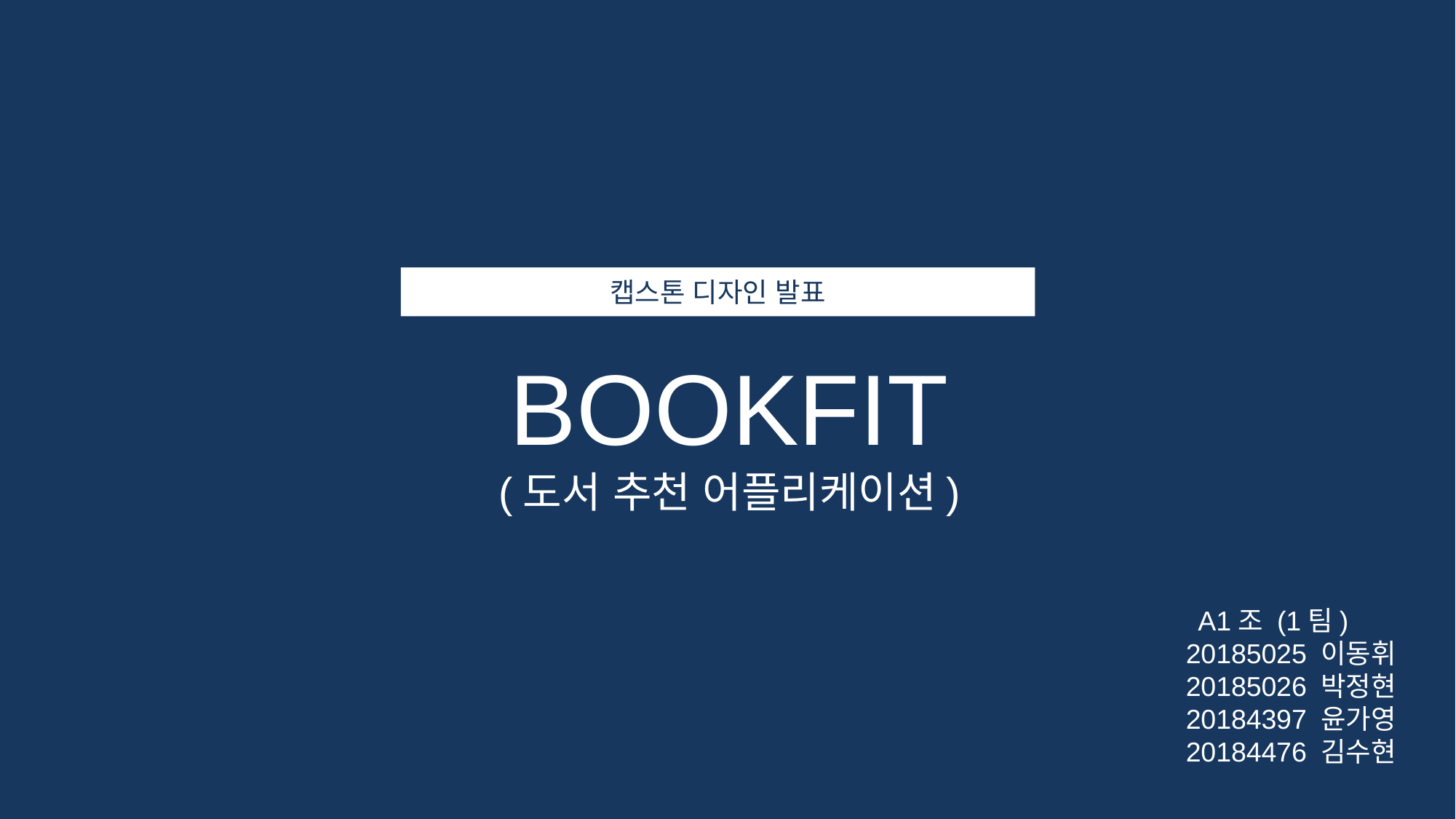

캡스톤 디자인 발표
BOOKFIT
(도서 추천 어플리케이션)
A1조 (1팀)
20185025 이동휘
20185026 박정현
20184397 윤가영
20184476 김수현